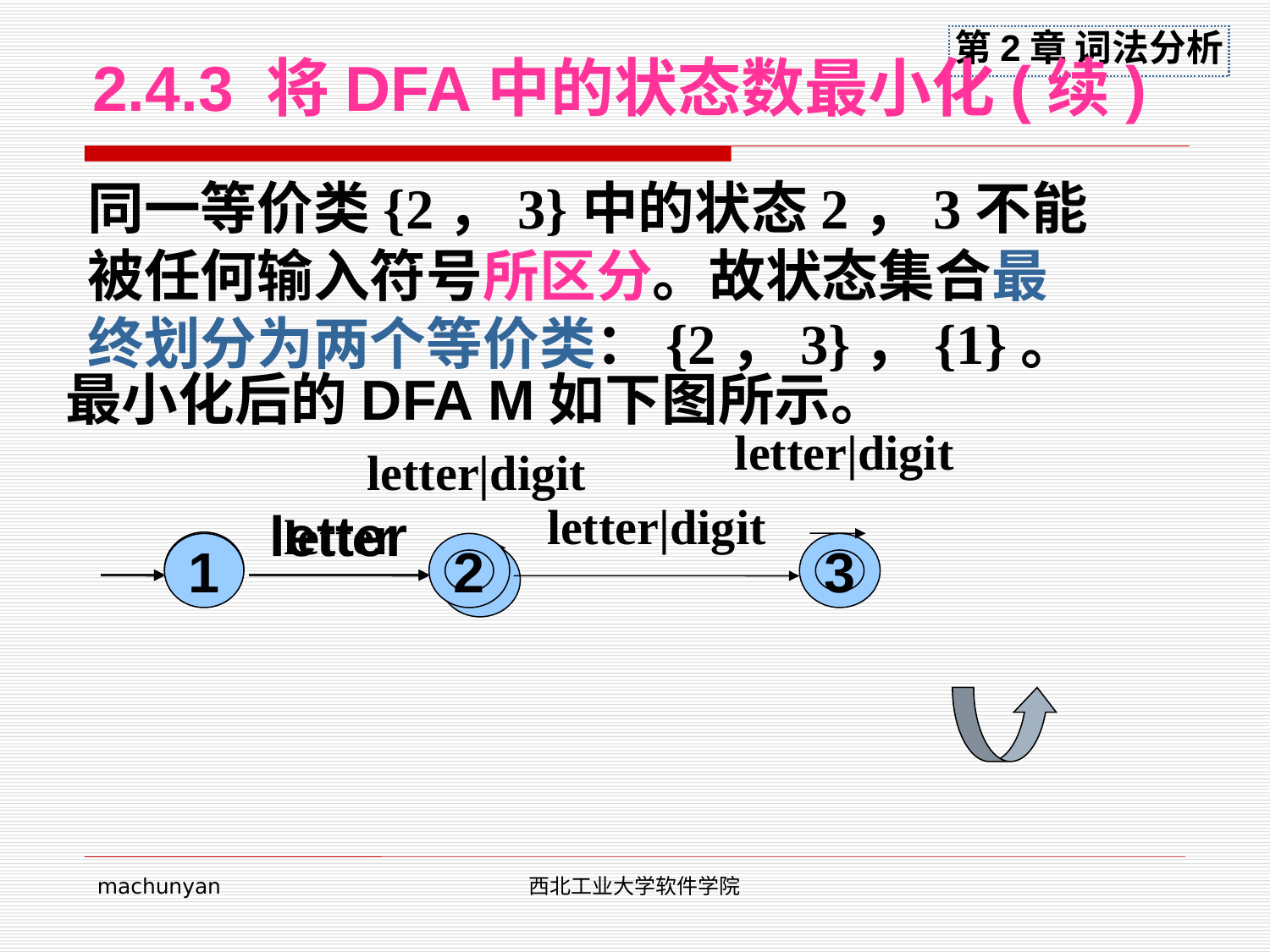

# 2.4.3 将DFA中的状态数最小化(续)
同一等价类{2，3}中的状态2，3不能被任何输入符号所区分。故状态集合最终划分为两个等价类：{2，3}，{1}。
最小化后的DFA M如下图所示。
letter|digit
letter|digit
letter
1

2
3

letter|digit
letter
1

3

machunyan

西北工业大学软件学院
108